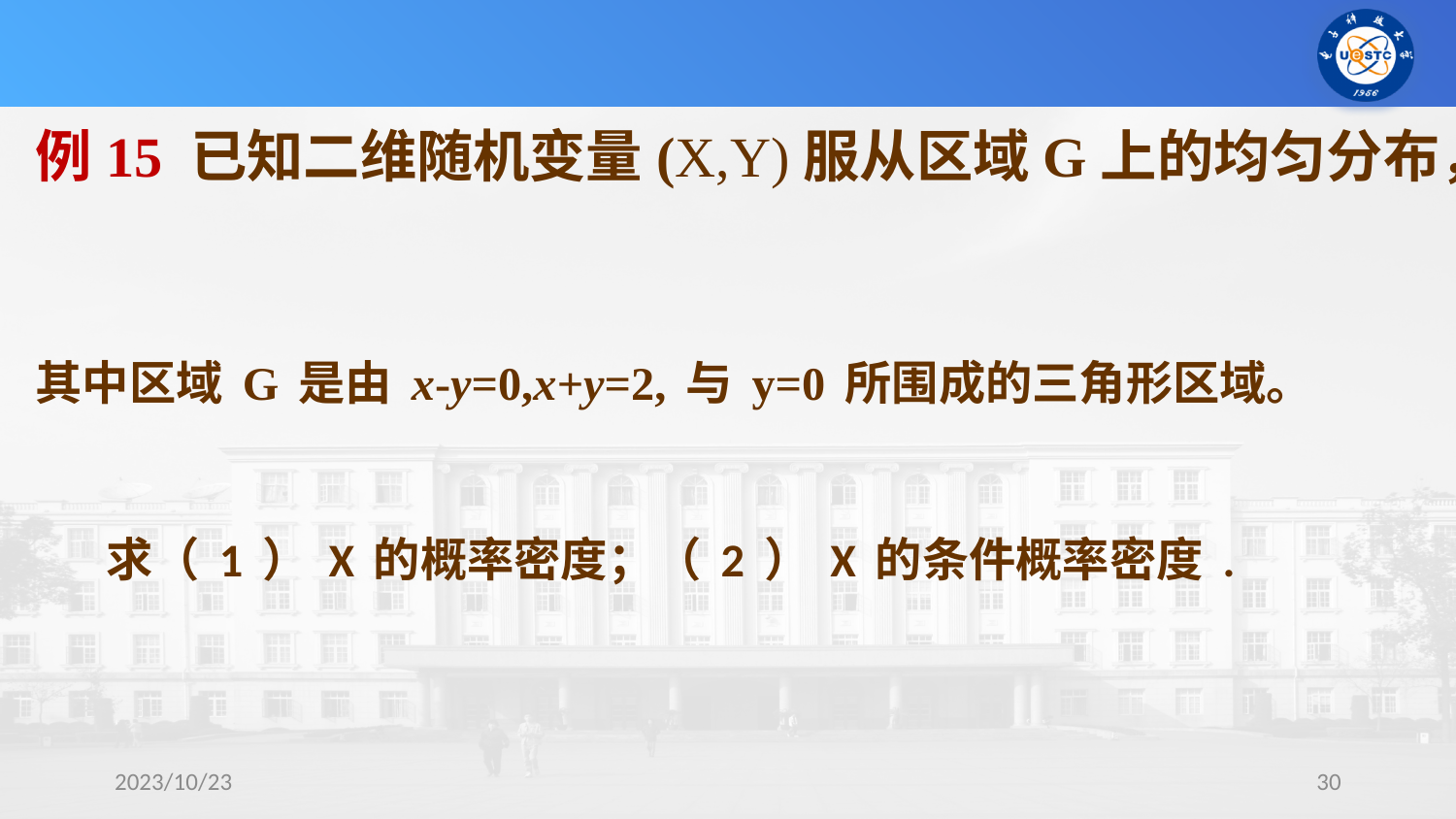

例15 已知二维随机变量(X,Y)服从区域G上的均匀分布，

其中区域G是由x-y=0,x+y=2,与y=0所围成的三角形区域。
求（1）X的概率密度；（2）X的条件概率密度.
2023/10/23
30